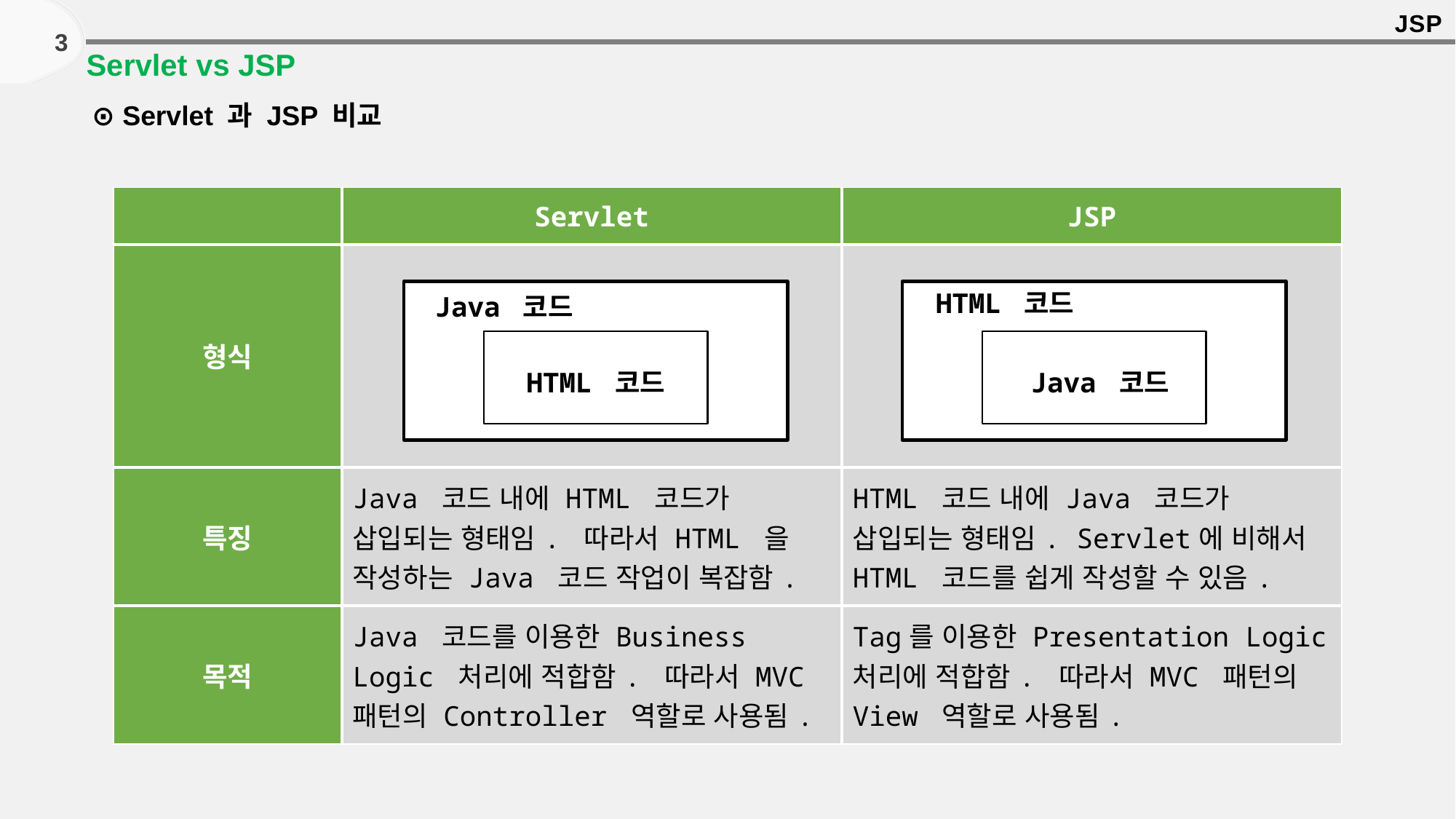

JSP
3
Servlet vs JSP
⊙ Servlet 과 JSP 비교
|  | Servlet | JSP |
| --- | --- | --- |
| 형식 |  |  |
| 특징 | Java 코드 내에 HTML 코드가 삽입되는 형태임. 따라서 HTML 을 작성하는 Java 코드 작업이 복잡함. | HTML 코드 내에 Java 코드가 삽입되는 형태임. Servlet에 비해서 HTML 코드를 쉽게 작성할 수 있음. |
| 목적 | Java 코드를 이용한 Business Logic 처리에 적합함. 따라서 MVC 패턴의 Controller 역할로 사용됨. | Tag를 이용한 Presentation Logic 처리에 적합함. 따라서 MVC 패턴의 View 역할로 사용됨. |
HTML 코드

Java 코드

HTML 코드
Java 코드